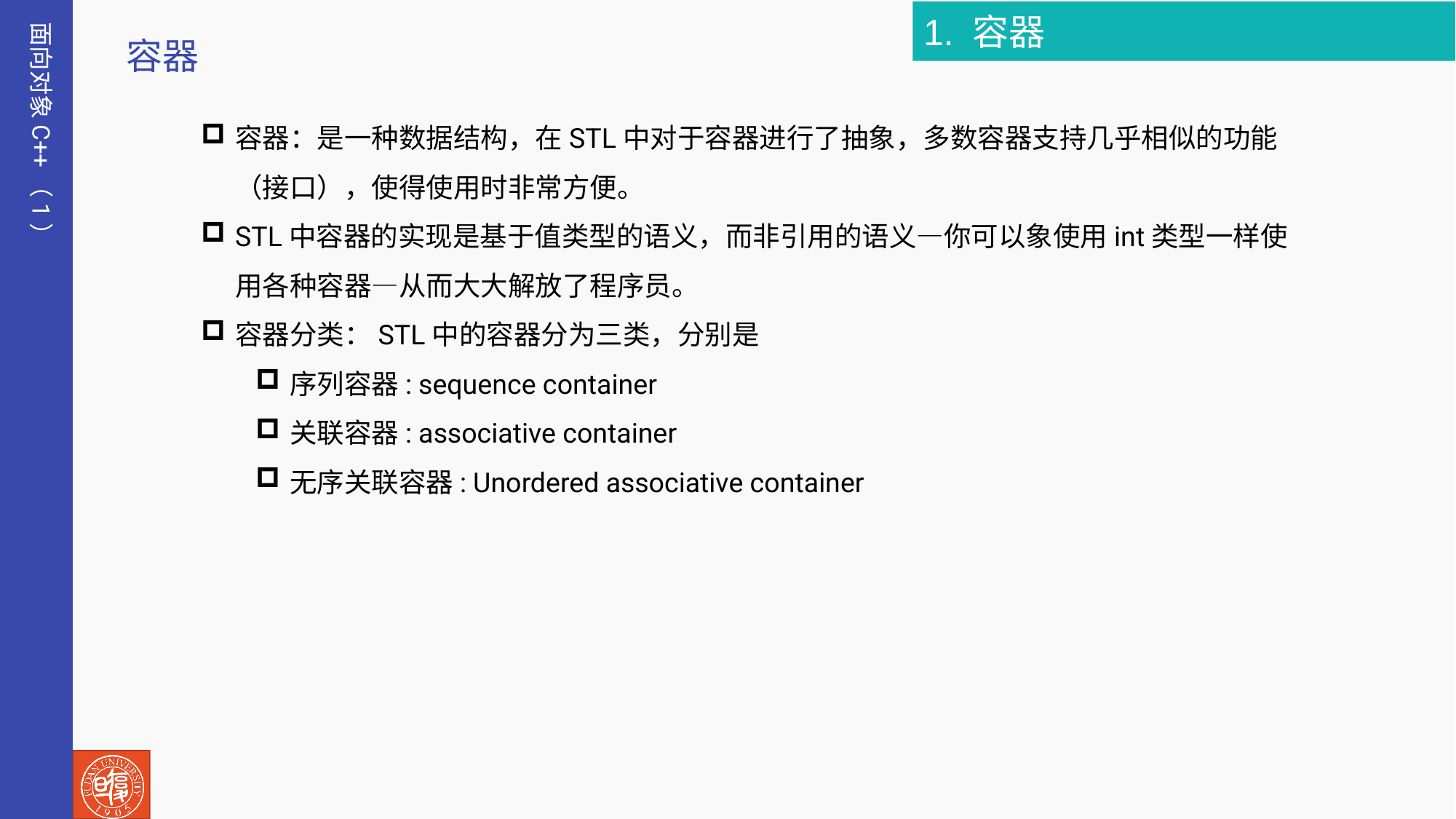

1. 容器
面向对象C++（1）
容器
容器：是一种数据结构，在STL中对于容器进行了抽象，多数容器支持几乎相似的功能（接口），使得使用时非常方便。
STL中容器的实现是基于值类型的语义，而非引用的语义—你可以象使用int类型一样使用各种容器—从而大大解放了程序员。
容器分类：STL中的容器分为三类，分别是
序列容器: sequence container
关联容器: associative container
无序关联容器: Unordered associative container